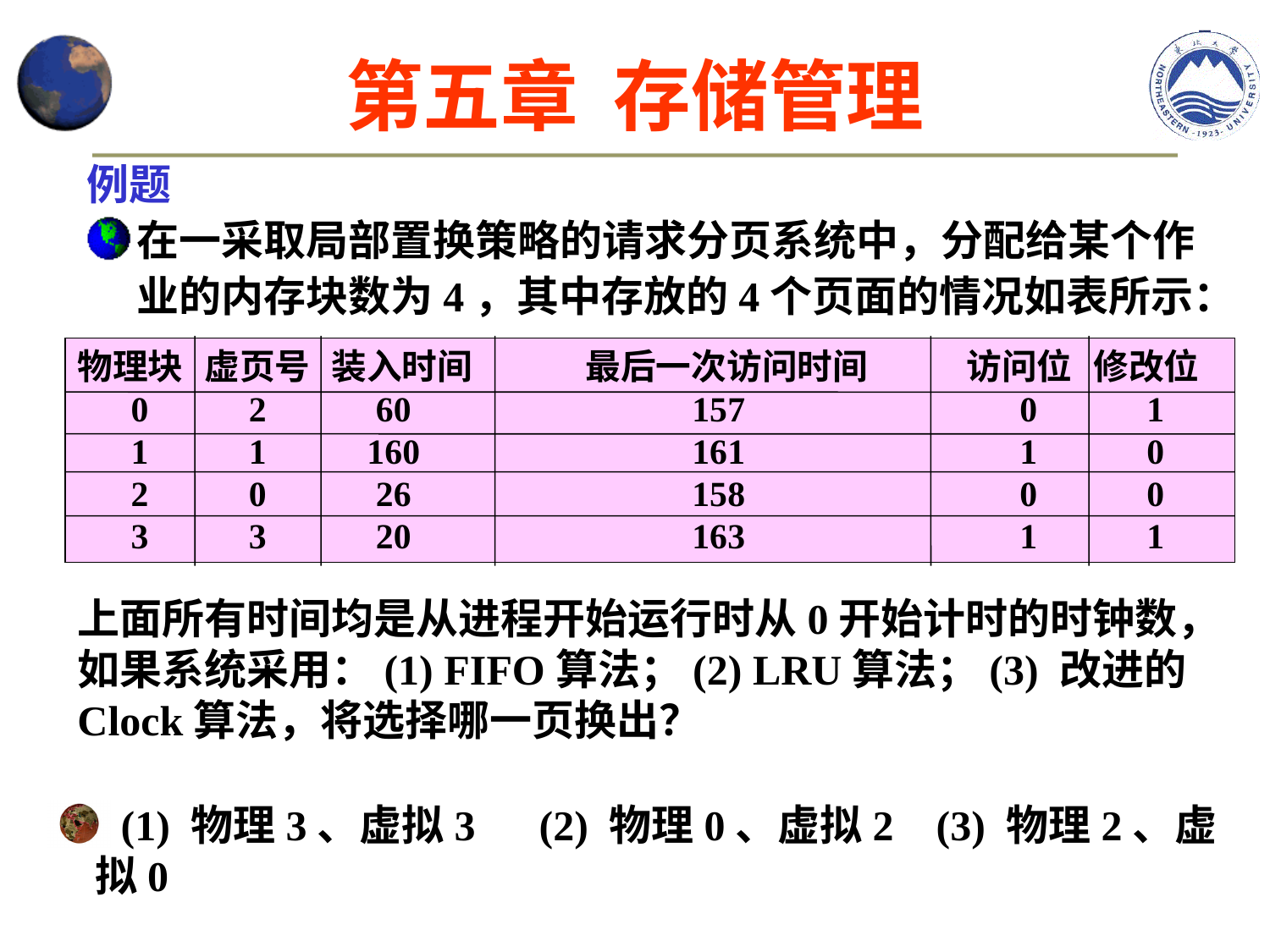

第五章  存储管理
例题
在一采取局部置换策略的请求分页系统中，分配给某个作业的内存块数为4，其中存放的4个页面的情况如表所示：

物理块	虚页号	装入时间	最后一次访问时间	访问位	修改位
      0	     2	     60		            157		      0	      1
      1	     1	    160		            161		      1	      0
      2	     0	     26		            158		      0	      0
      3	     3	     20		            163		      1	      1

上面所有时间均是从进程开始运行时从0开始计时的时钟数，如果系统采用：(1) FIFO算法；(2) LRU算法；(3) 改进的Clock算法，将选择哪一页换出？
 (1) 物理3、虚拟3      (2) 物理0、虚拟2    (3) 物理2、虚拟0